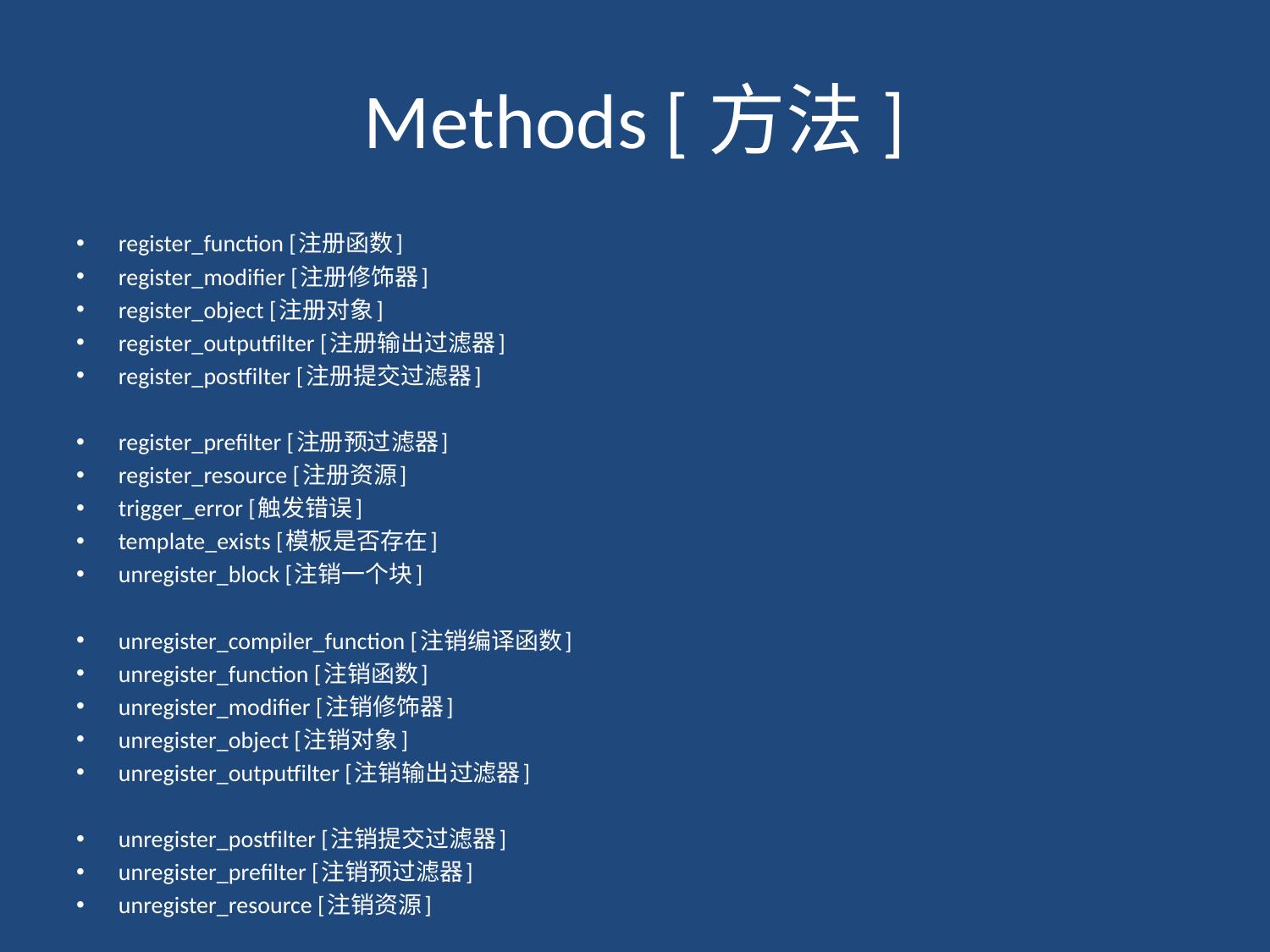

# Methods [方法]
register_function [注册函数]
register_modifier [注册修饰器]
register_object [注册对象]
register_outputfilter [注册输出过滤器]
register_postfilter [注册提交过滤器]

register_prefilter [注册预过滤器]
register_resource [注册资源]
trigger_error [触发错误]
template_exists [模板是否存在]
unregister_block [注销一个块]

unregister_compiler_function [注销编译函数]
unregister_function [注销函数]
unregister_modifier [注销修饰器]
unregister_object [注销对象]
unregister_outputfilter [注销输出过滤器]

unregister_postfilter [注销提交过滤器]
unregister_prefilter [注销预过滤器]
unregister_resource [注销资源]